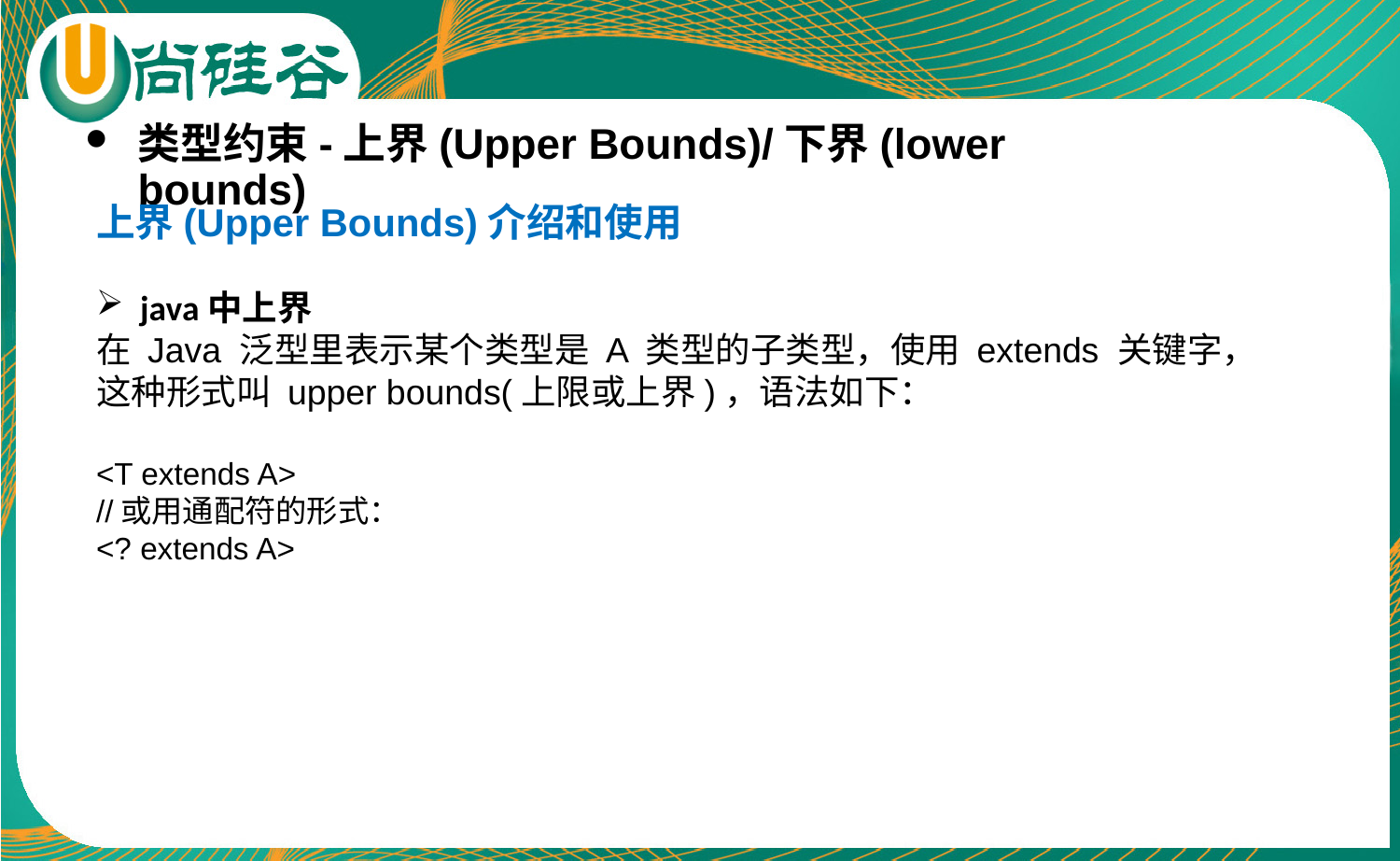

类型约束-上界(Upper Bounds)/下界(lower bounds)

上界(Upper Bounds)介绍和使用

java中上界
在 Java 泛型里表示某个类型是 A 类型的子类型，使用 extends 关键字，这种形式叫 upper bounds(上限或上界)，语法如下：

<T extends A>
//或用通配符的形式：
<? extends A>